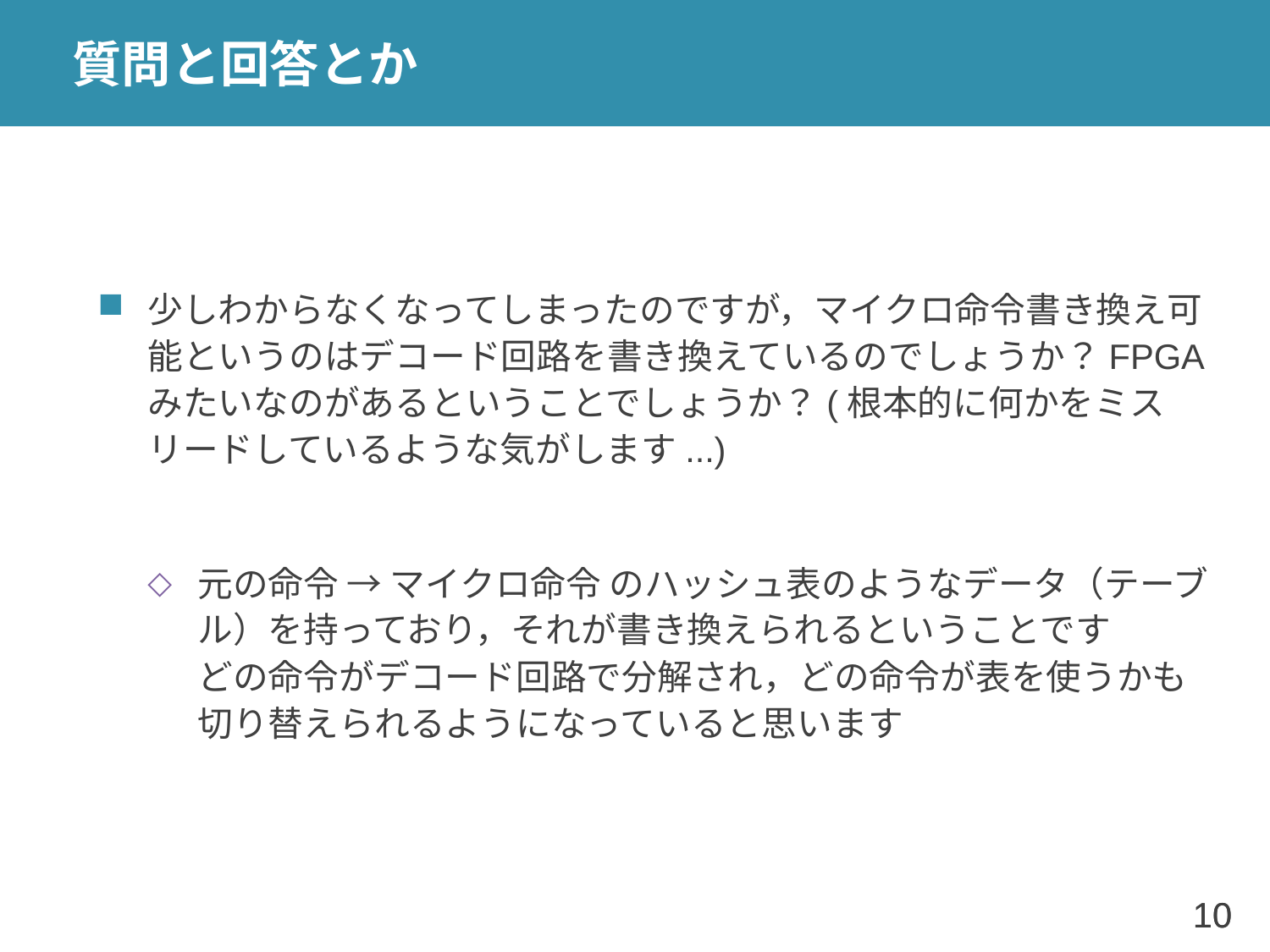

# 質問と回答とか
少しわからなくなってしまったのですが，マイクロ命令書き換え可能というのはデコード回路を書き換えているのでしょうか？FPGAみたいなのがあるということでしょうか？(根本的に何かをミスリードしているような気がします...)

元の命令 → マイクロ命令 のハッシュ表のようなデータ（テーブル）を持っており，それが書き換えられるということです
どの命令がデコード回路で分解され，どの命令が表を使うかも切り替えられるようになっていると思います